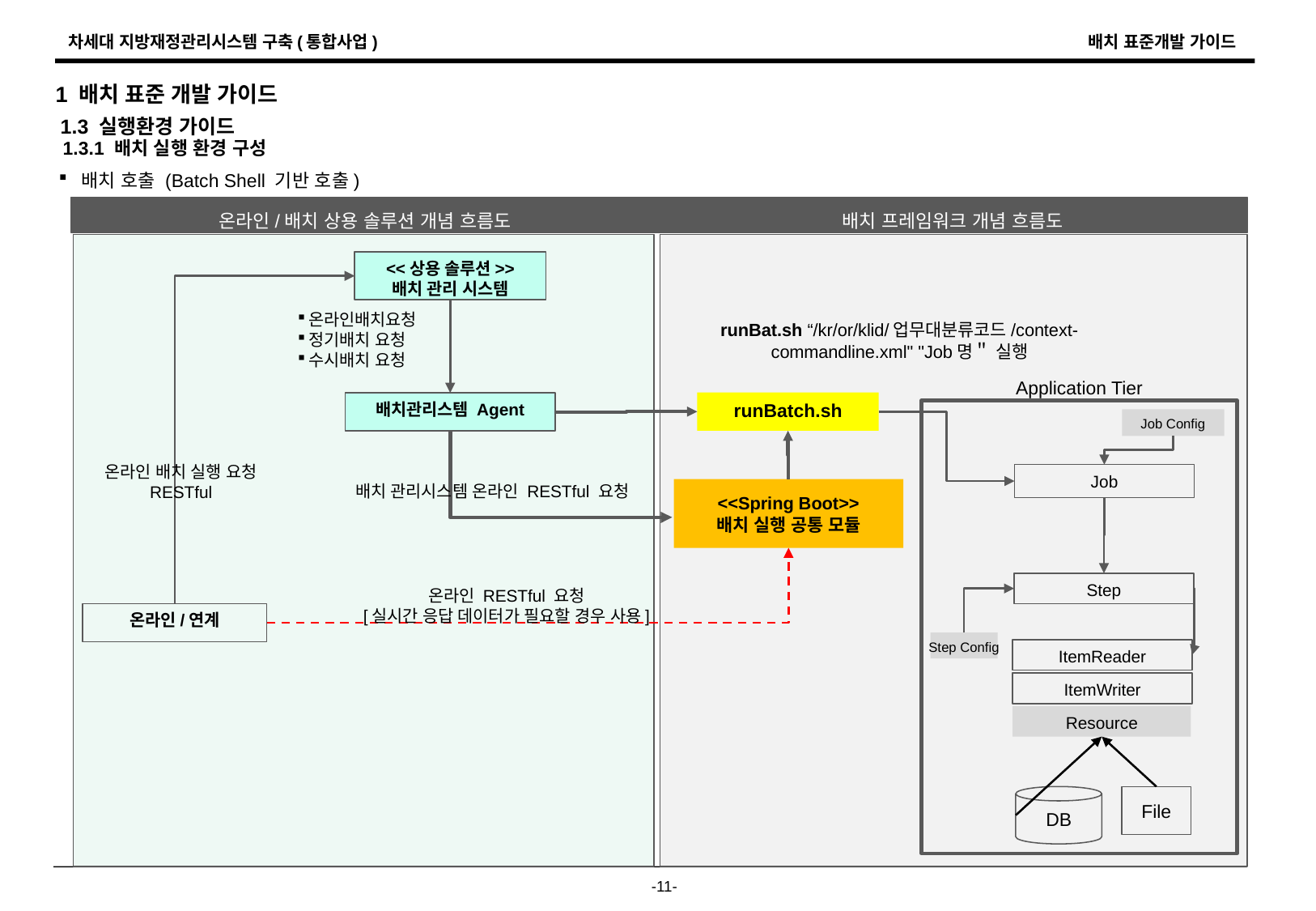

1 배치 표준 개발 가이드
1.3 실행환경 가이드
1.3.1 배치 실행 환경 구성
배치 호출 (Batch Shell 기반 호출)
온라인/배치 상용 솔루션 개념 흐름도
배치 프레임워크 개념 흐름도

<<상용 솔루션>>
배치 관리 시스템
온라인배치요청
정기배치 요청
수시배치 요청
runBat.sh “/kr/or/klid/업무대분류코드/context-commandline.xml" "Job명＂ 실행
Application Tier
runBatch.sh
배치관리스템 Agent

Job Config
온라인 배치 실행 요청
RESTful
Job
배치 관리시스템 온라인 RESTful 요청
<<Spring Boot>>
배치 실행 공통 모듈
Step
온라인 RESTful 요청
[실시간 응답 데이터가 필요할 경우 사용]
온라인/연계
Step Config
ItemReader
ItemWriter
Resource
DB
File